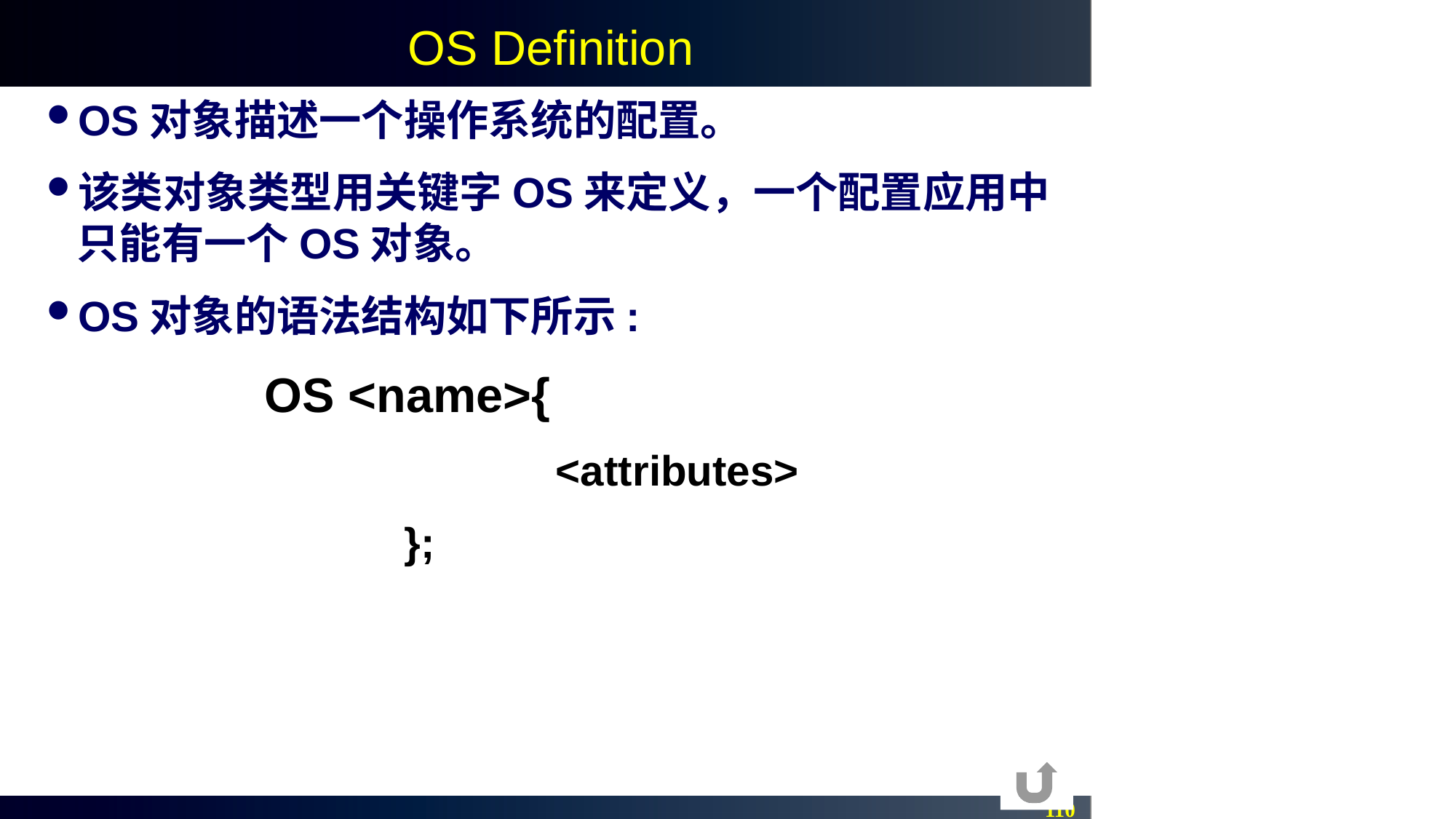

OS Definition
OS对象描述一个操作系统的配置。
该类对象类型用关键字OS来定义，一个配置应用中只能有一个OS对象。
OS对象的语法结构如下所示:
OS <name>{
				 	<attributes>
				};